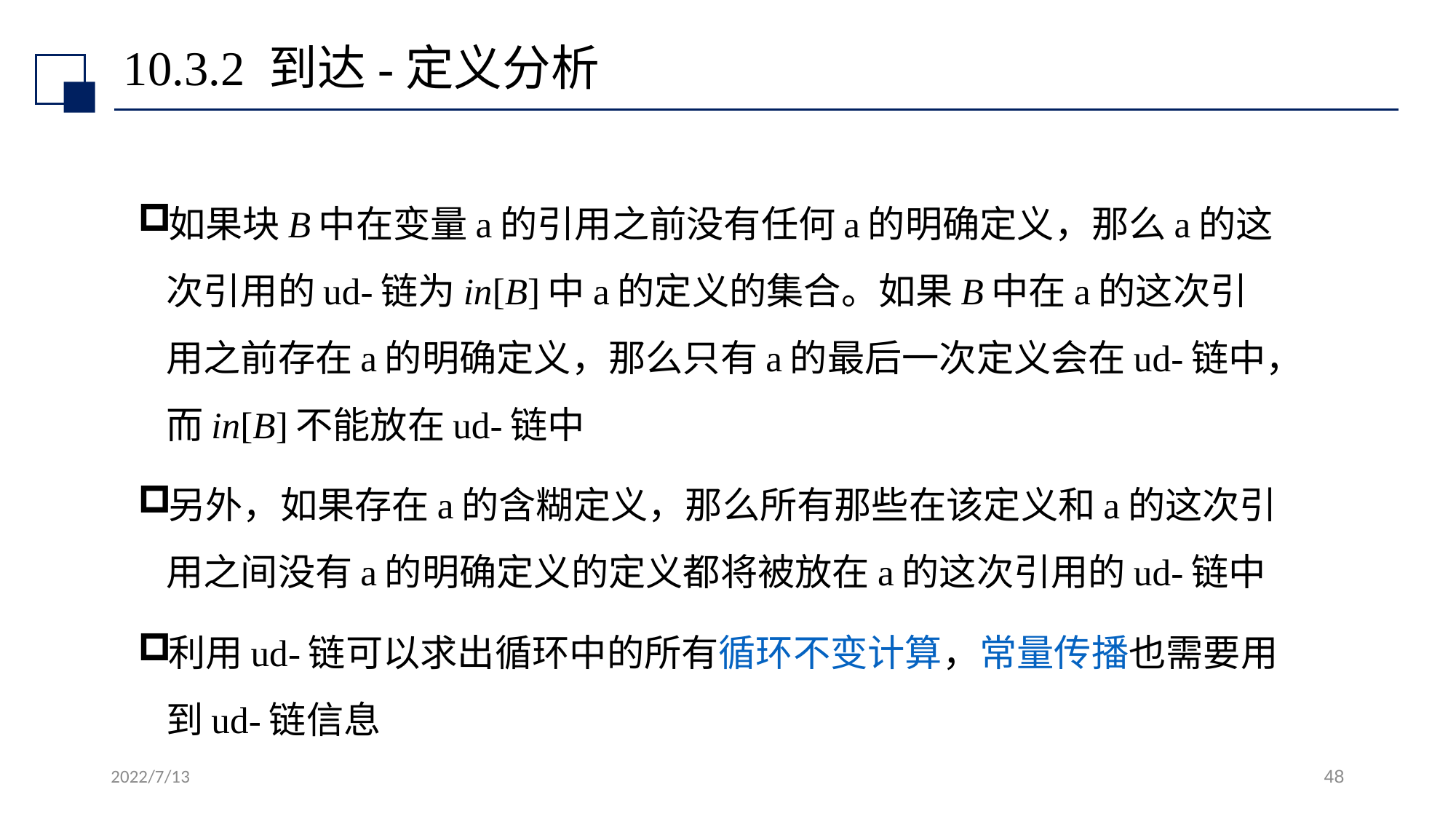

# 10.3.2 到达-定义分析
如果块B中在变量a的引用之前没有任何a的明确定义，那么a的这次引用的ud-链为in[B]中a的定义的集合。如果B中在a的这次引用之前存在a的明确定义，那么只有a的最后一次定义会在ud-链中，而in[B]不能放在ud-链中
另外，如果存在a的含糊定义，那么所有那些在该定义和a的这次引用之间没有a的明确定义的定义都将被放在a的这次引用的ud-链中
利用ud-链可以求出循环中的所有循环不变计算，常量传播也需要用到ud-链信息
2022/7/13
48